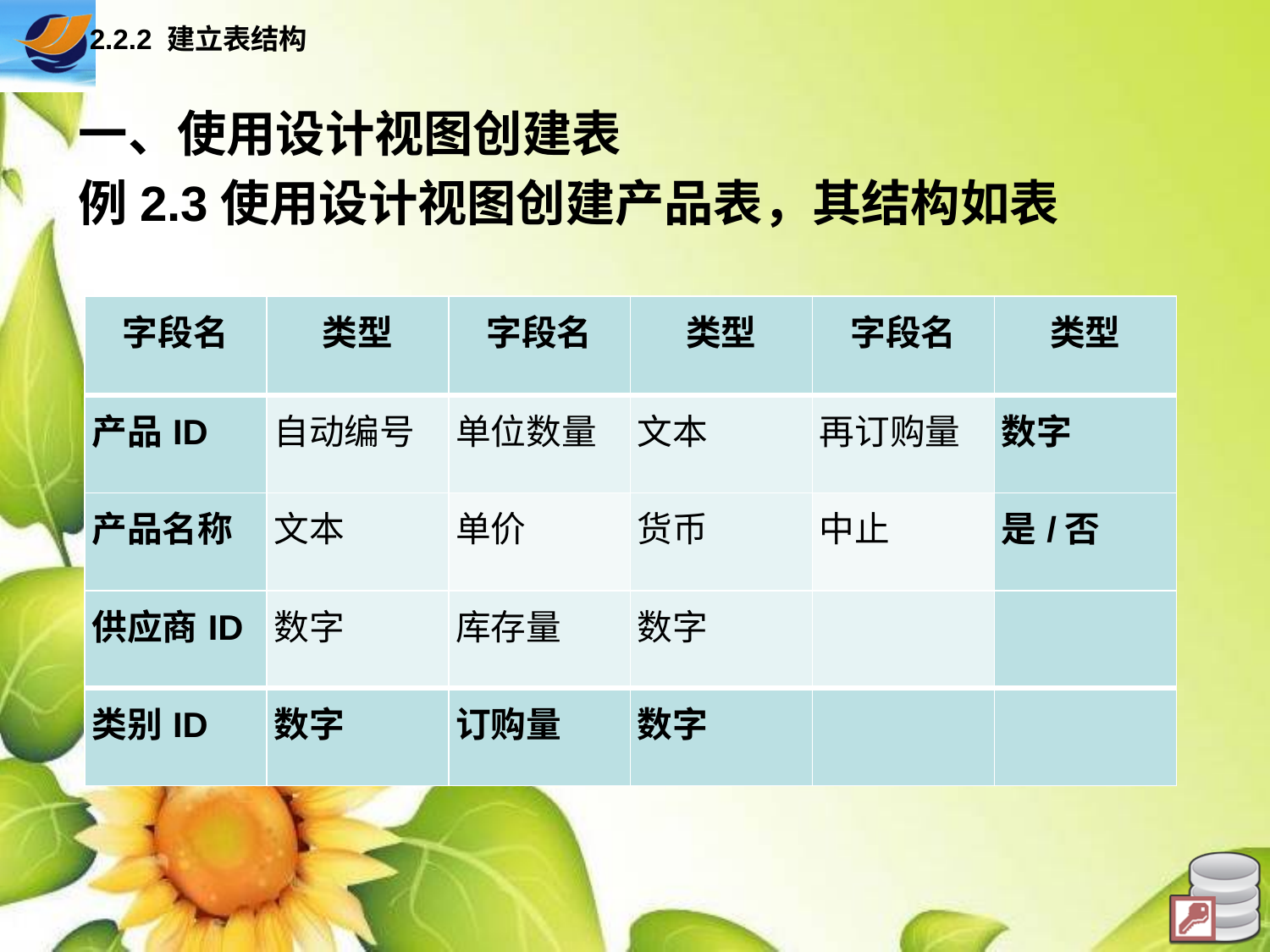

2.2.2 建立表结构
一、使用设计视图创建表
例2.3使用设计视图创建产品表，其结构如表

| 字段名 | 类型 | 字段名 | 类型 | 字段名 | 类型 |
| --- | --- | --- | --- | --- | --- |
| 产品ID | 自动编号 | 单位数量 | 文本 | 再订购量 | 数字 |
| 产品名称 | 文本 | 单价 | 货币 | 中止 | 是/否 |
| 供应商ID | 数字 | 库存量 | 数字 |  |  |
| 类别ID | 数字 | 订购量 | 数字 |  |  |